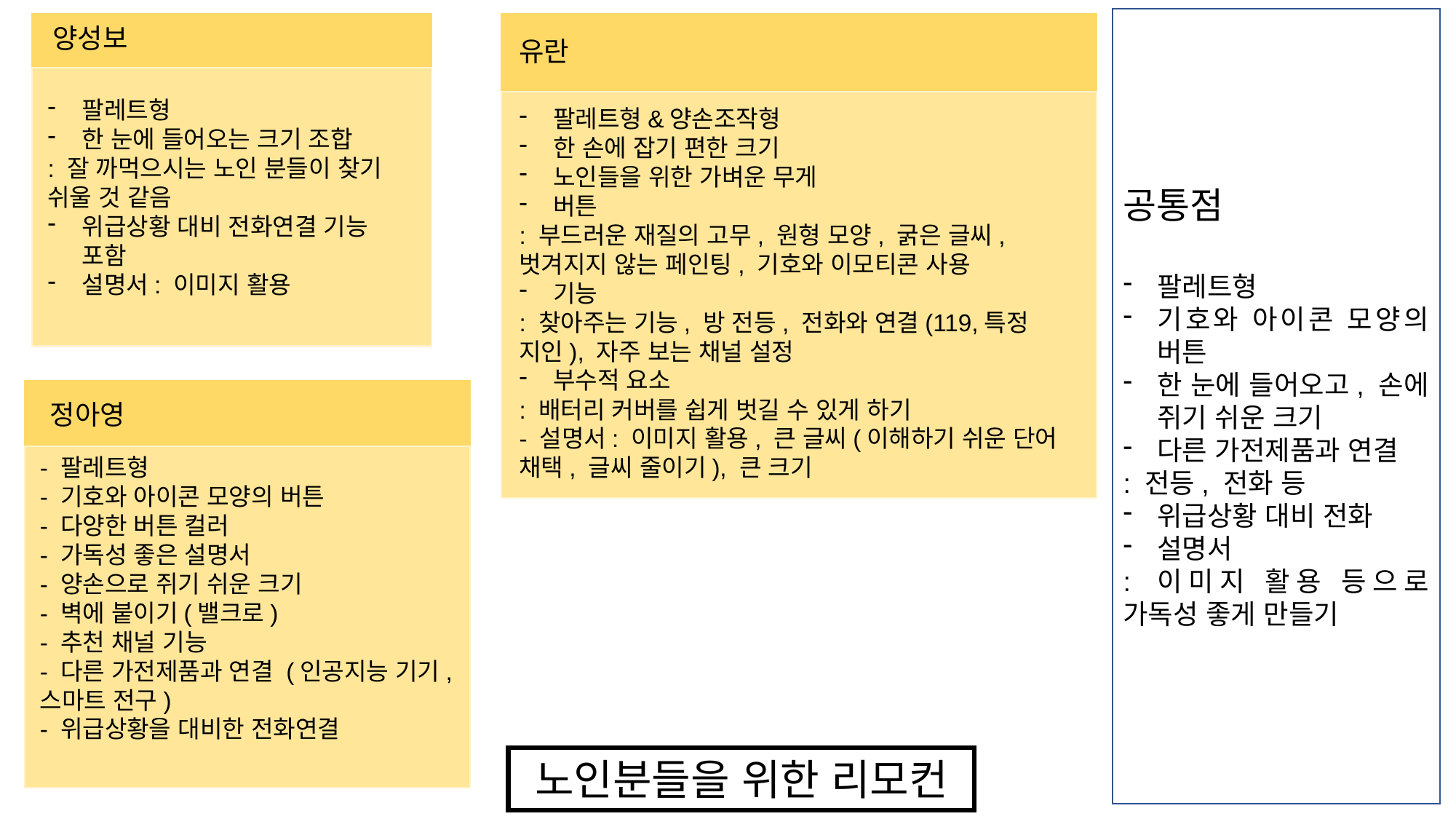

공통점

팔레트형
기호와 아이콘 모양의 버튼
한 눈에 들어오고, 손에 쥐기 쉬운 크기
다른 가전제품과 연결
: 전등, 전화 등
위급상황 대비 전화
설명서
: 이미지 활용 등으로 가독성 좋게 만들기

양성보
팔레트형
한 눈에 들어오는 크기 조합
: 잘 까먹으시는 노인 분들이 찾기 쉬울 것 같음
위급상황 대비 전화연결 기능 포함
설명서: 이미지 활용

유란
팔레트형&양손조작형
한 손에 잡기 편한 크기
노인들을 위한 가벼운 무게
버튼
: 부드러운 재질의 고무, 원형 모양, 굵은 글씨, 벗겨지지 않는 페인팅, 기호와 이모티콘 사용
기능
: 찾아주는 기능, 방 전등, 전화와 연결(119,특정 지인), 자주 보는 채널 설정
부수적 요소
: 배터리 커버를 쉽게 벗길 수 있게 하기
- 설명서: 이미지 활용, 큰 글씨(이해하기 쉬운 단어 채택, 글씨 줄이기), 큰 크기

정아영
- 팔레트형
- 기호와 아이콘 모양의 버튼
- 다양한 버튼 컬러
- 가독성 좋은 설명서
- 양손으로 쥐기 쉬운 크기
- 벽에 붙이기(밸크로)
- 추천 채널 기능
- 다른 가전제품과 연결 (인공지능 기기, 스마트 전구)
- 위급상황을 대비한 전화연결
노인분들을 위한 리모컨